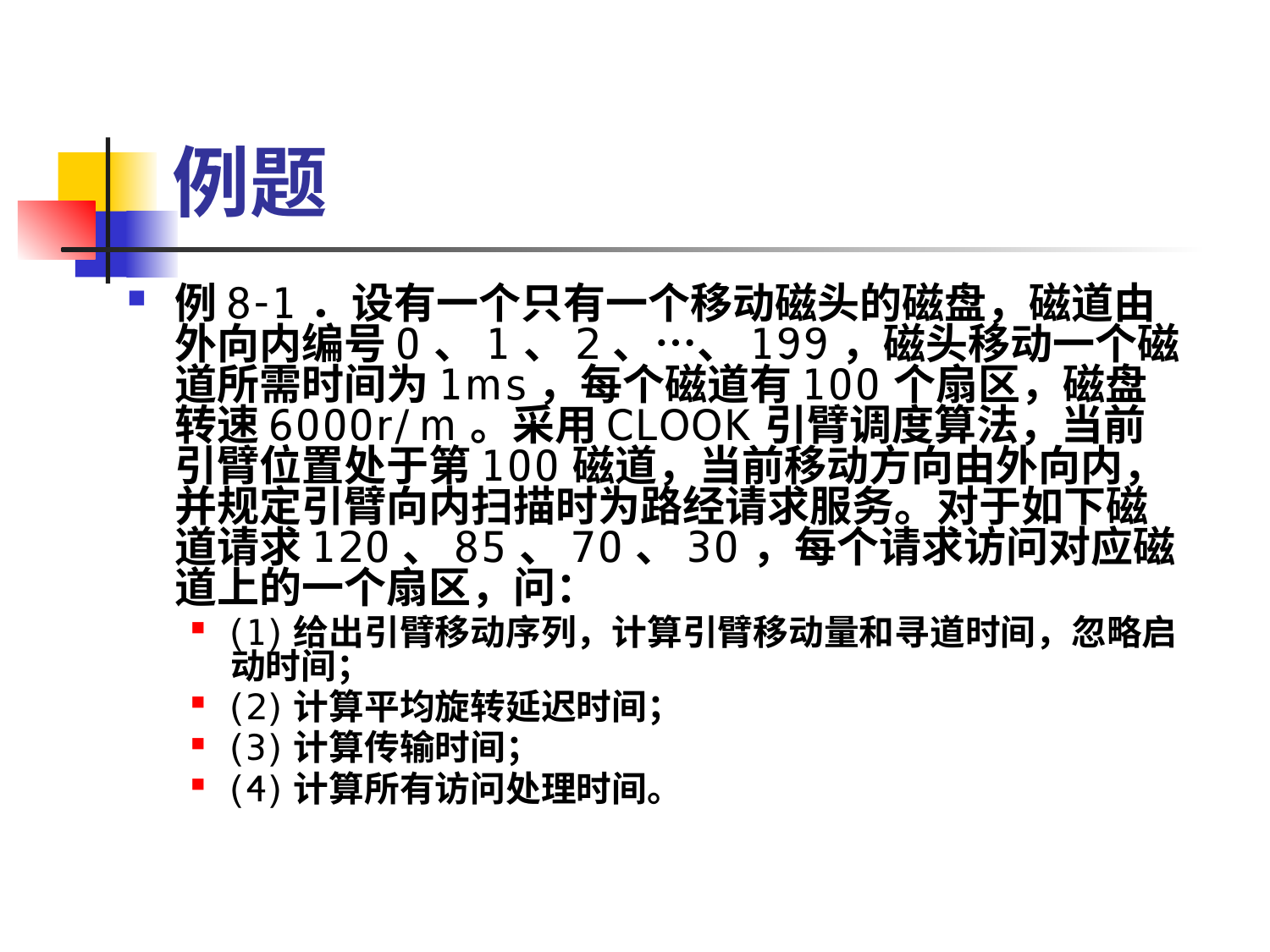

# 例题
例8-1．设有一个只有一个移动磁头的磁盘，磁道由外向内编号0、1、2、…、199，磁头移动一个磁道所需时间为1ms，每个磁道有100个扇区，磁盘转速6000r/m。采用CLOOK引臂调度算法，当前引臂位置处于第100磁道，当前移动方向由外向内，并规定引臂向内扫描时为路经请求服务。对于如下磁道请求120、85、70、30，每个请求访问对应磁道上的一个扇区，问：
(1)给出引臂移动序列，计算引臂移动量和寻道时间，忽略启动时间；
(2)计算平均旋转延迟时间；
(3)计算传输时间；
(4)计算所有访问处理时间。